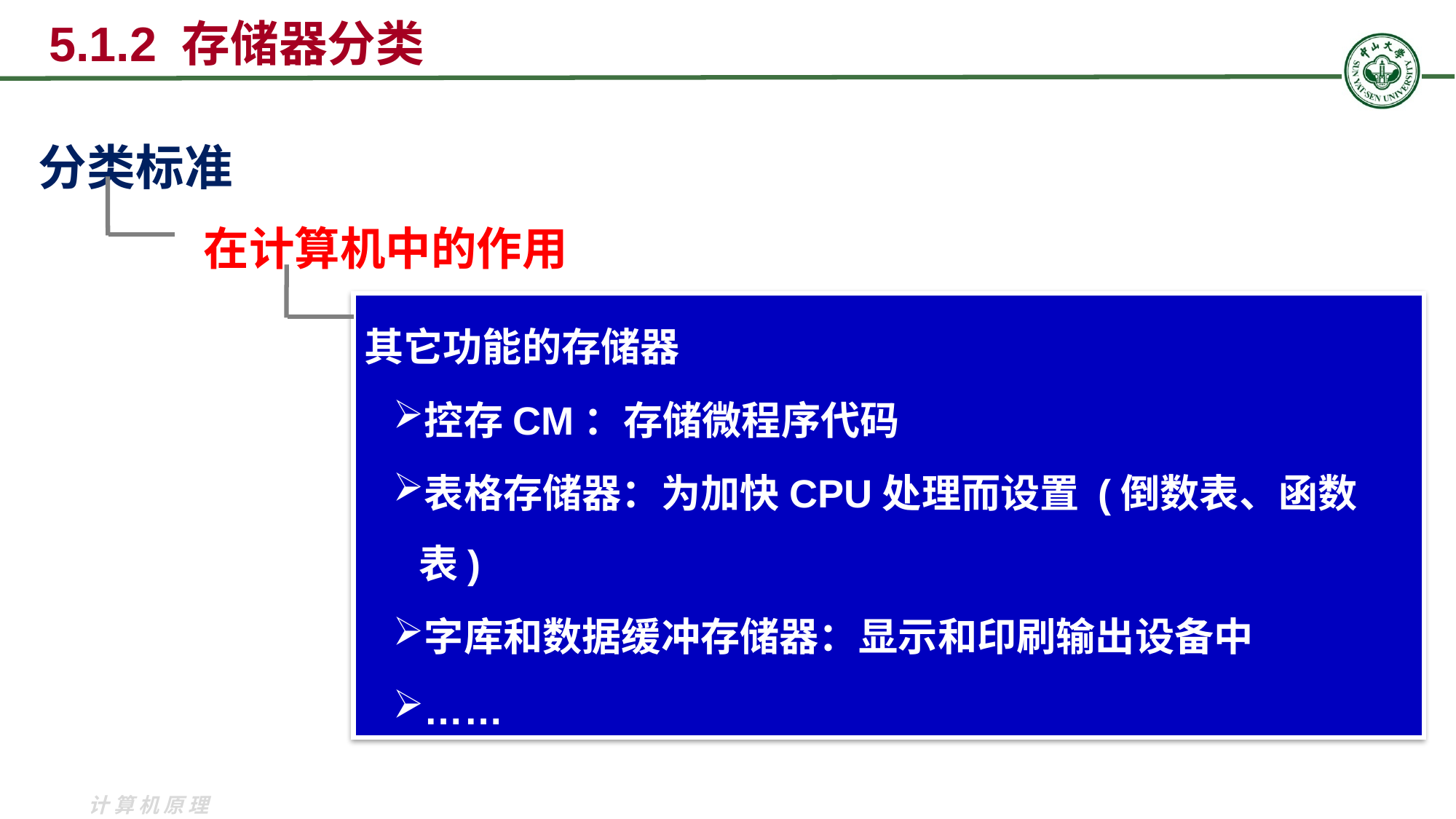

5.1.2 存储器分类
分类标准
在计算机中的作用
其它功能的存储器
控存CM：存储微程序代码
表格存储器：为加快CPU处理而设置 (倒数表、函数表)
字库和数据缓冲存储器：显示和印刷输出设备中
……